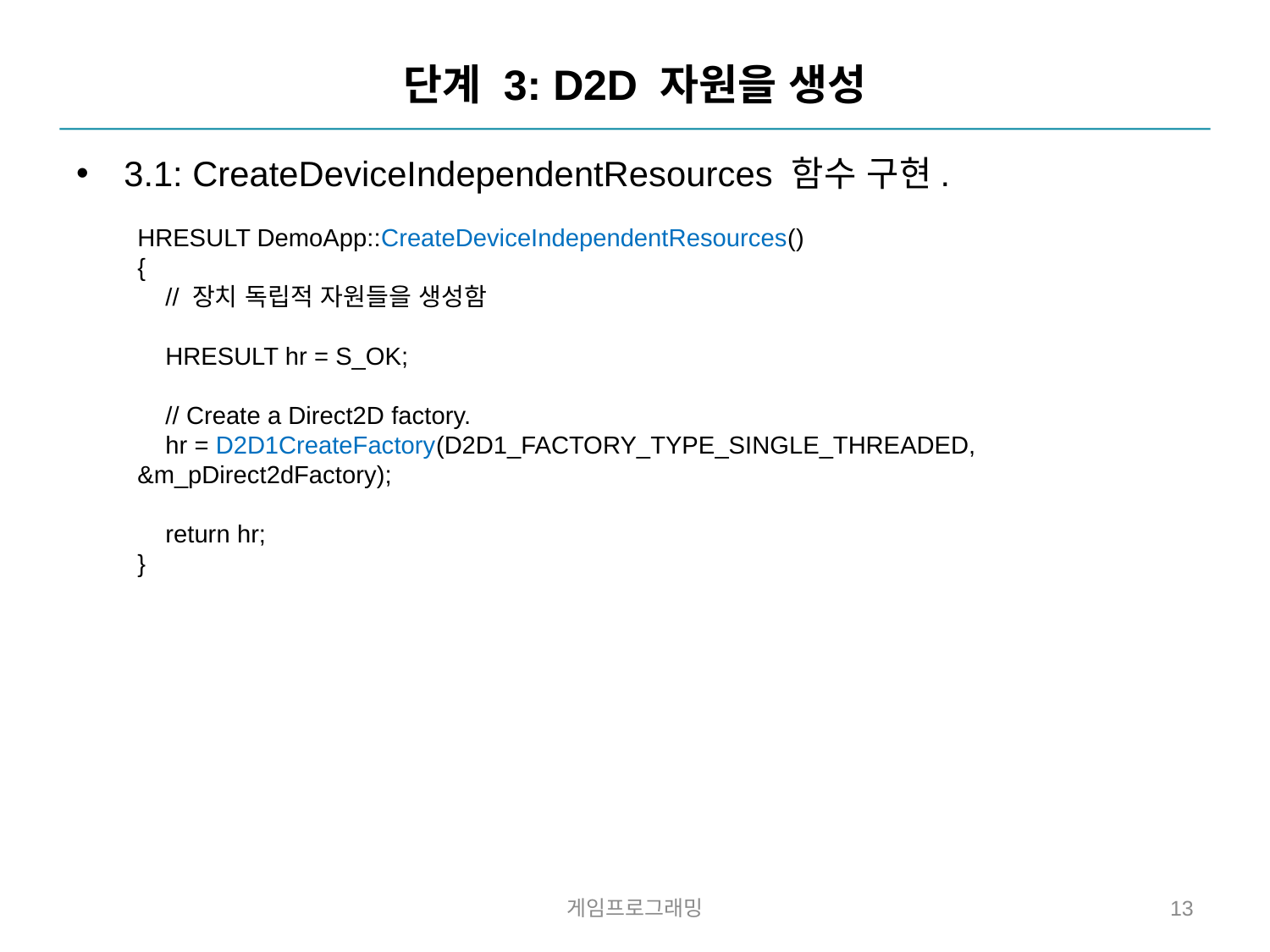

# 단계 3: D2D 자원을 생성
3.1: CreateDeviceIndependentResources 함수 구현.

HRESULT DemoApp::CreateDeviceIndependentResources()
{
    // 장치 독립적 자원들을 생성함

    HRESULT hr = S_OK;

    // Create a Direct2D factory.
    hr = D2D1CreateFactory(D2D1_FACTORY_TYPE_SINGLE_THREADED, &m_pDirect2dFactory);

    return hr;
}
게임프로그래밍
13